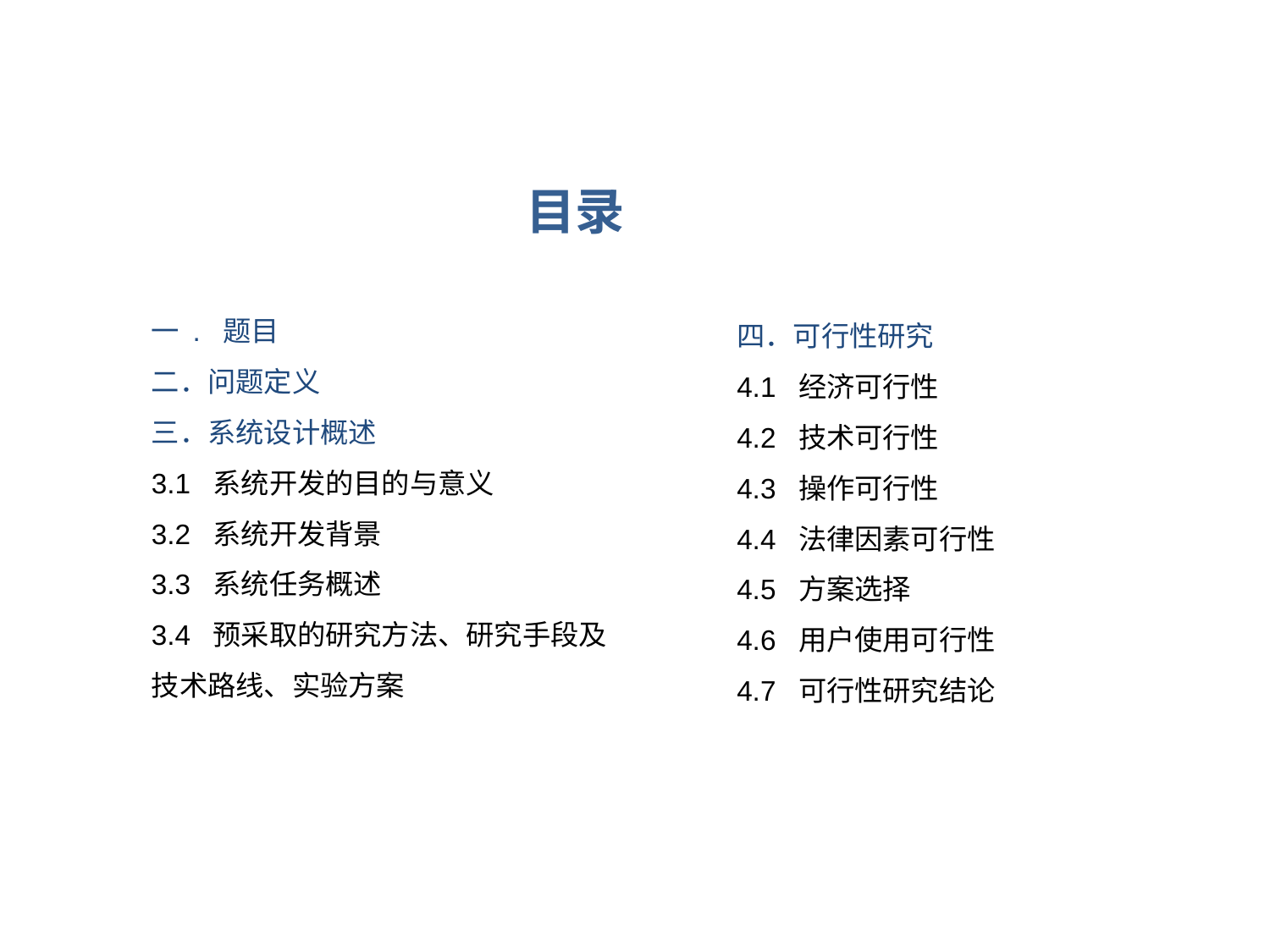

目录
一 .  题目
二．问题定义
三．系统设计概述
3.1  系统开发的目的与意义
3.2  系统开发背景
3.3  系统任务概述
3.4  预采取的研究方法、研究手段及技术路线、实验方案
四．可行性研究
4.1  经济可行性
4.2  技术可行性
4.3  操作可行性
4.4  法律因素可行性
4.5  方案选择
4.6  用户使用可行性
4.7  可行性研究结论